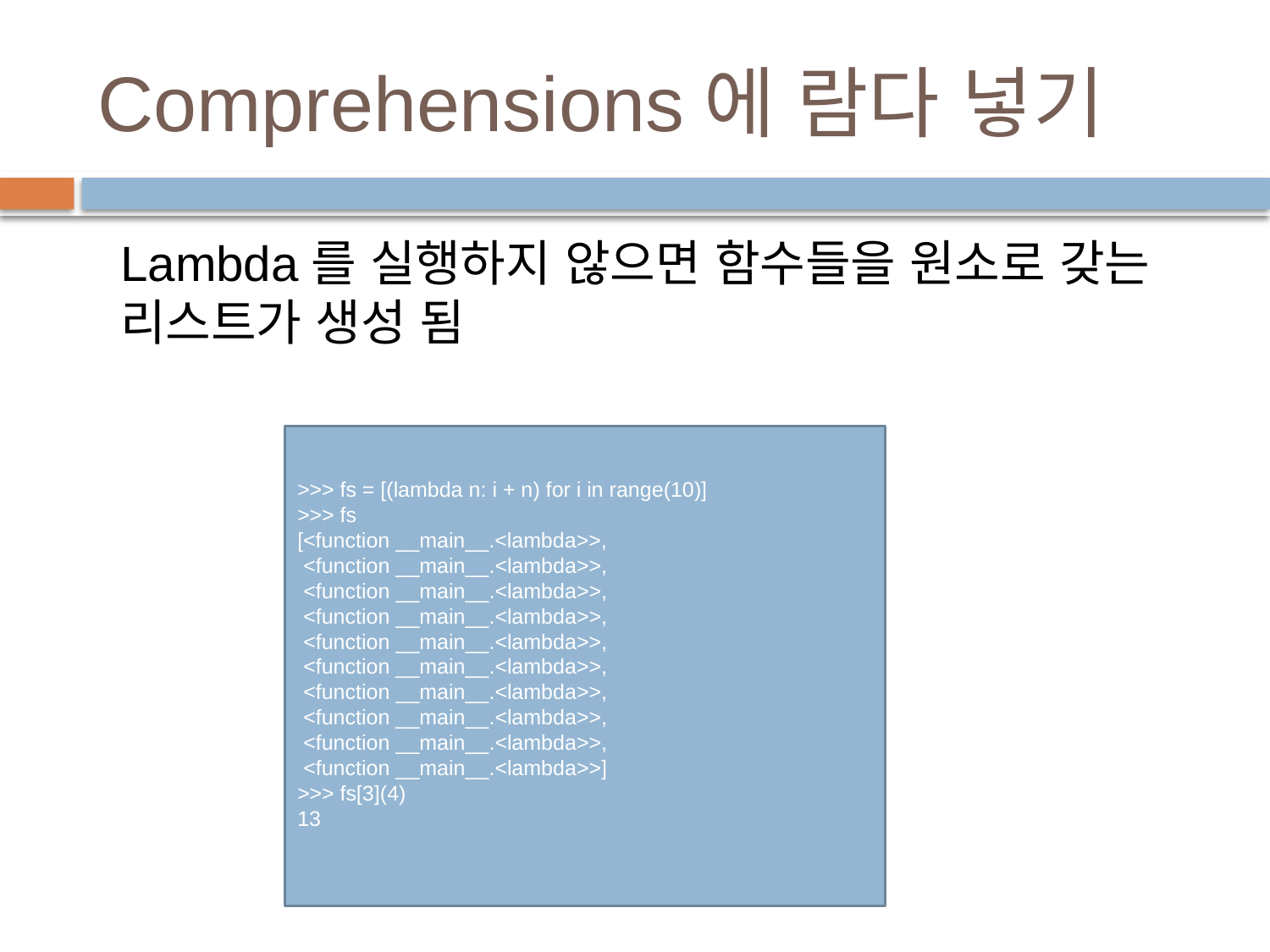

# Comprehensions에 람다 넣기
Lambda를 실행하지 않으면 함수들을 원소로 갖는 리스트가 생성 됨
>>> fs = [(lambda n: i + n) for i in range(10)]
>>> fs
[<function __main__.<lambda>>,
 <function __main__.<lambda>>,
 <function __main__.<lambda>>,
 <function __main__.<lambda>>,
 <function __main__.<lambda>>,
 <function __main__.<lambda>>,
 <function __main__.<lambda>>,
 <function __main__.<lambda>>,
 <function __main__.<lambda>>,
 <function __main__.<lambda>>]
>>> fs[3](4)
13